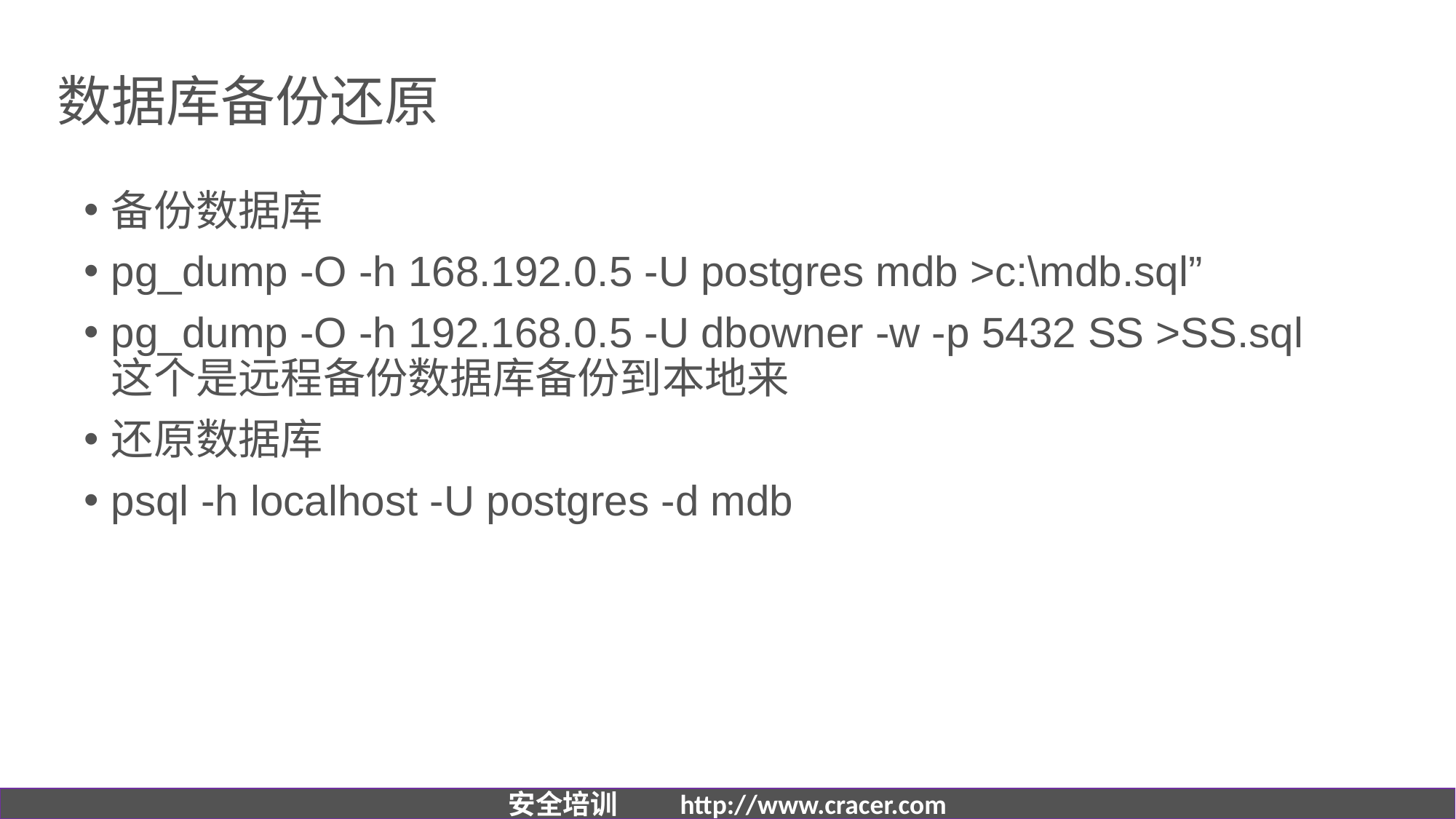

# 数据库备份还原
备份数据库
pg_dump -O -h 168.192.0.5 -U postgres mdb >c:\mdb.sql”
pg_dump -O -h 192.168.0.5 -U dbowner -w -p 5432 SS >SS.sql 这个是远程备份数据库备份到本地来
还原数据库
psql -h localhost -U postgres -d mdb